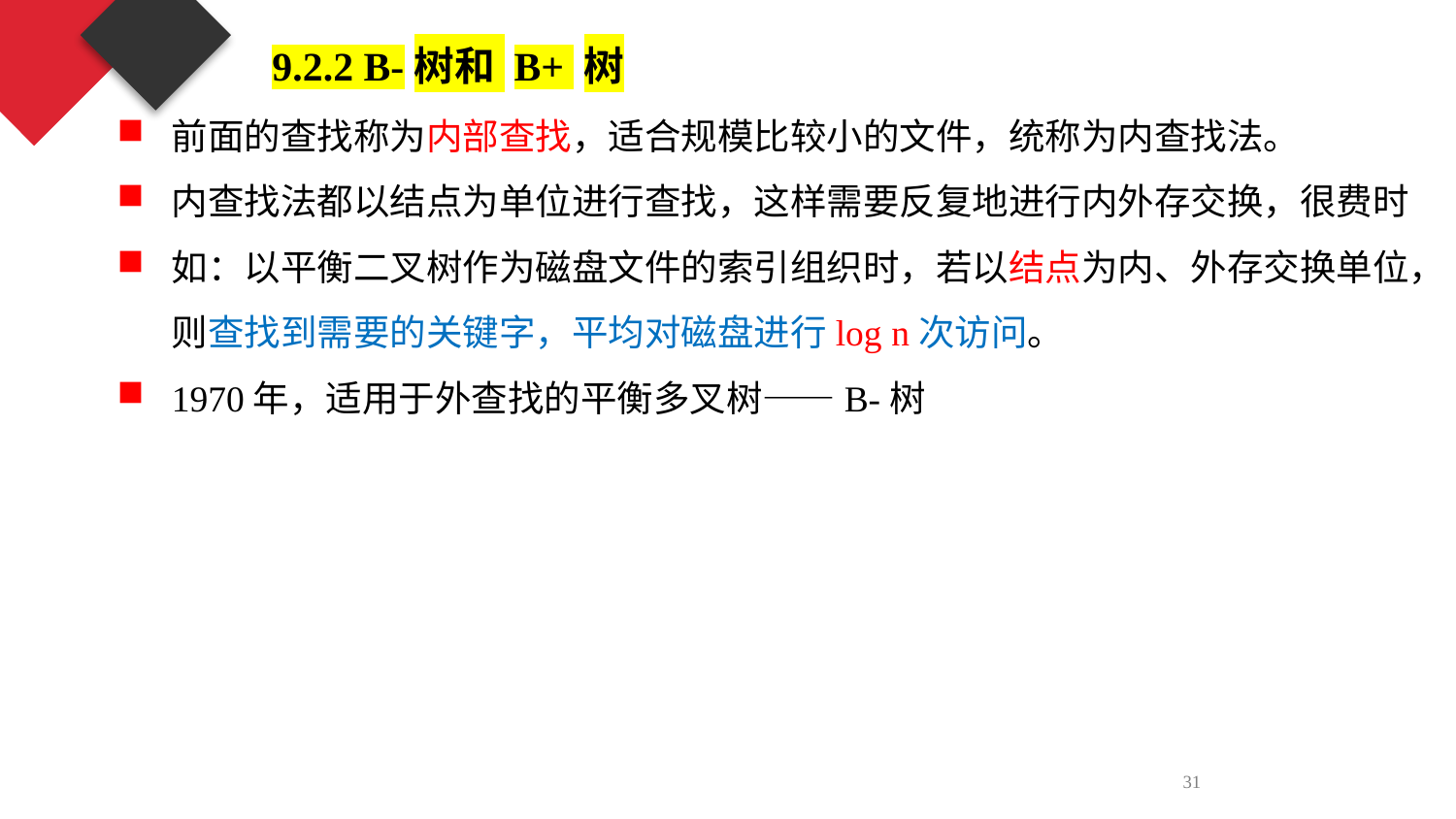

9.2.2 B-树和 B+ 树
前面的查找称为内部查找，适合规模比较小的文件，统称为内查找法。
内查找法都以结点为单位进行查找，这样需要反复地进行内外存交换，很费时
如：以平衡二叉树作为磁盘文件的索引组织时，若以结点为内、外存交换单位，则查找到需要的关键字，平均对磁盘进行log n次访问。
1970年，适用于外查找的平衡多叉树——B-树
31